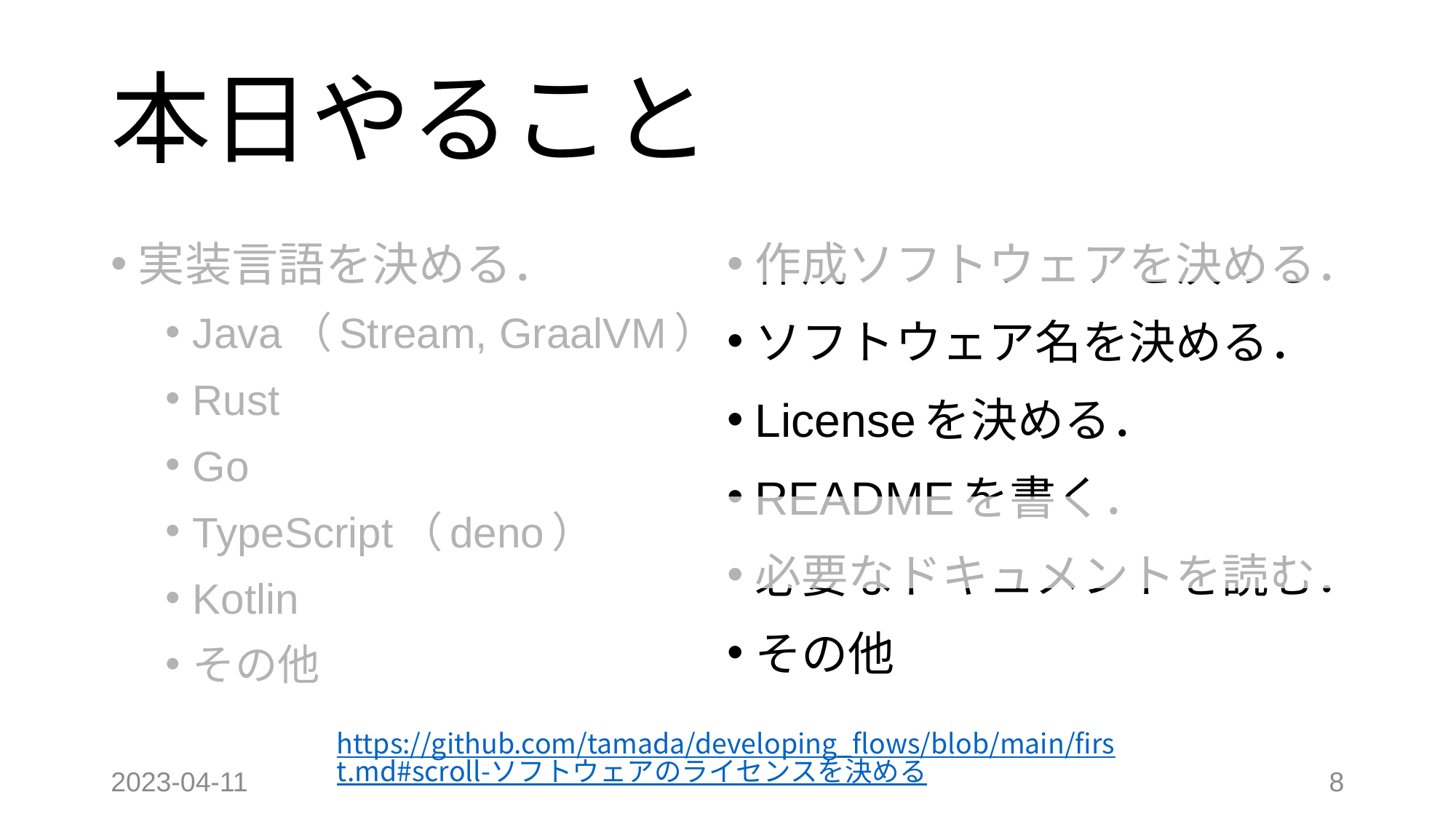

# 本日やること

実装言語を決める．
Java（Stream, GraalVM）
Rust
Go
TypeScript（deno）
Kotlin
その他
作成ソフトウェアを決める．
ソフトウェア名を決める．
Licenseを決める．
READMEを書く．
必要なドキュメントを読む．
その他

https://github.com/tamada/developing_flows/blob/main/first.md#scroll-ソフトウェアのライセンスを決める
2023-04-11
8